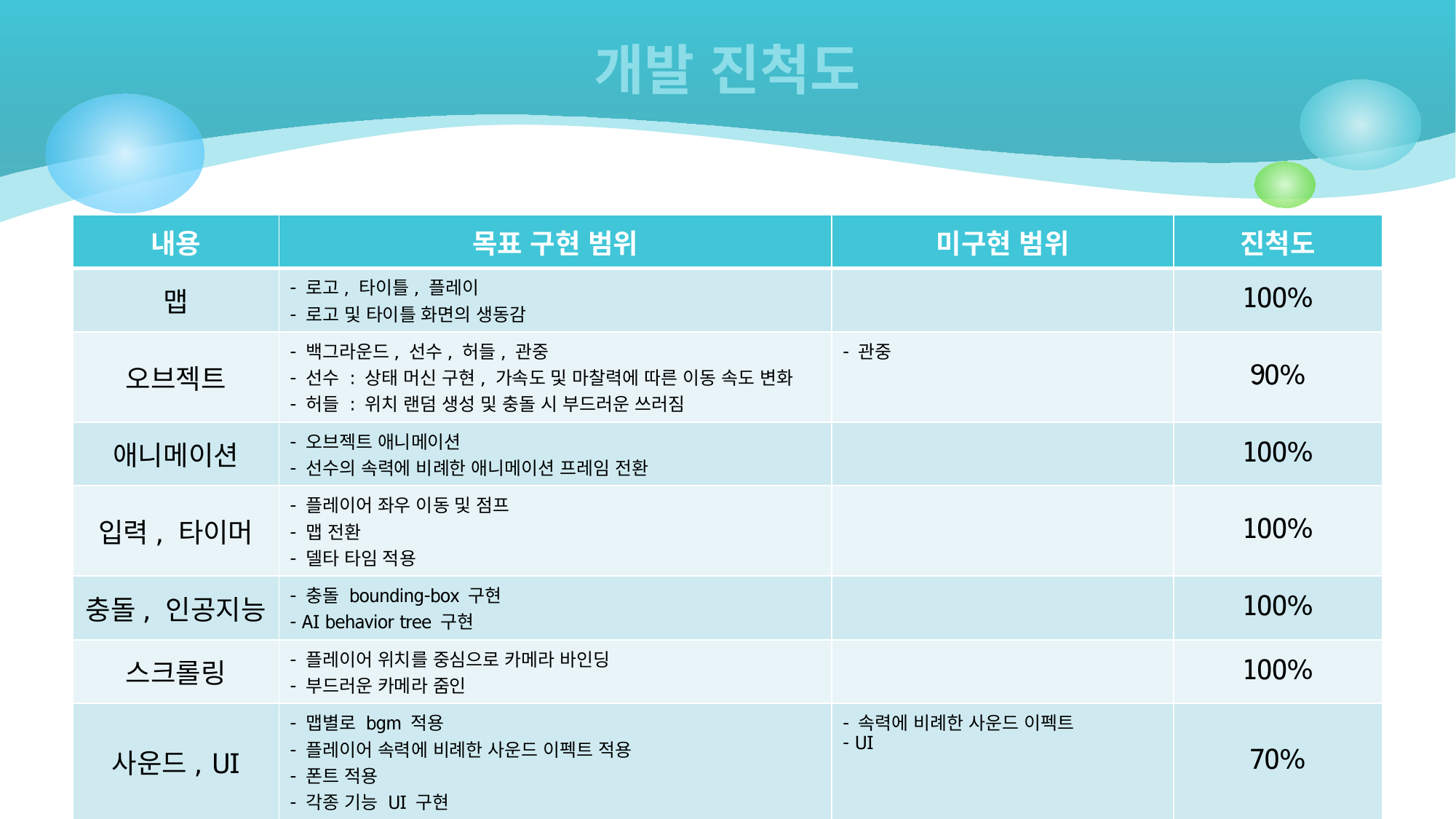

# 개발 진척도
| 내용 | 목표 구현 범위 | 미구현 범위 | 진척도 |
| --- | --- | --- | --- |
| 맵 | - 로고, 타이틀, 플레이 - 로고 및 타이틀 화면의 생동감 |  | 100% |
| 오브젝트 | - 백그라운드, 선수, 허들, 관중 - 선수 : 상태 머신 구현, 가속도 및 마찰력에 따른 이동 속도 변화 - 허들 : 위치 랜덤 생성 및 충돌 시 부드러운 쓰러짐 | - 관중 | 90% |
| 애니메이션 | - 오브젝트 애니메이션 - 선수의 속력에 비례한 애니메이션 프레임 전환 |  | 100% |
| 입력, 타이머 | - 플레이어 좌우 이동 및 점프 - 맵 전환 - 델타 타임 적용 |  | 100% |
| 충돌, 인공지능 | - 충돌 bounding-box 구현 - AI behavior tree 구현 |  | 100% |
| 스크롤링 | - 플레이어 위치를 중심으로 카메라 바인딩 - 부드러운 카메라 줌인 |  | 100% |
| 사운드, UI | - 맵별로 bgm 적용 - 플레이어 속력에 비례한 사운드 이펙트 적용 - 폰트 적용 - 각종 기능 UI 구현 | - 속력에 비례한 사운드 이펙트 - UI | 70% |